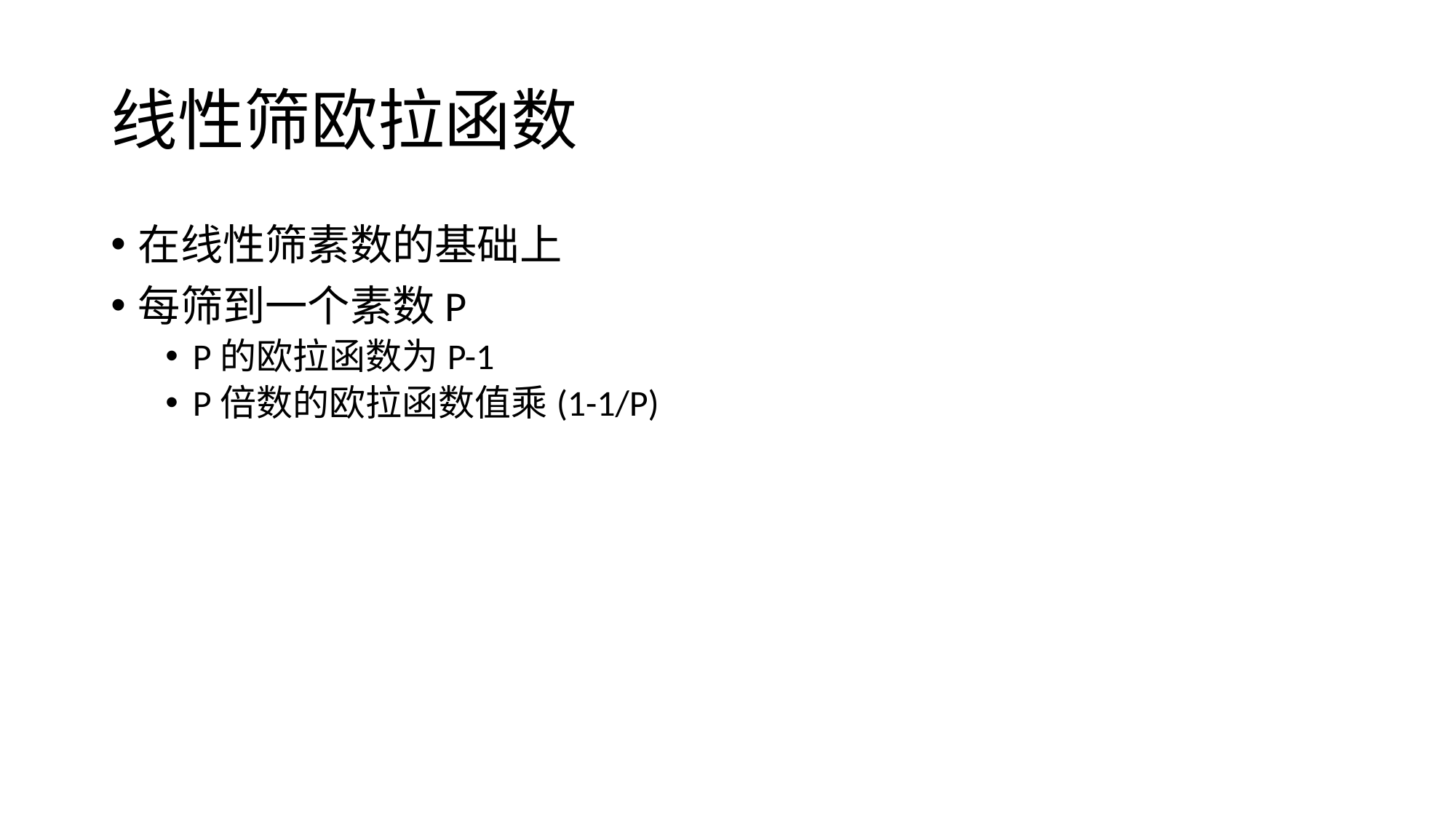

# 线性筛欧拉函数
在线性筛素数的基础上
每筛到一个素数P
P的欧拉函数为P-1
P倍数的欧拉函数值乘(1-1/P)